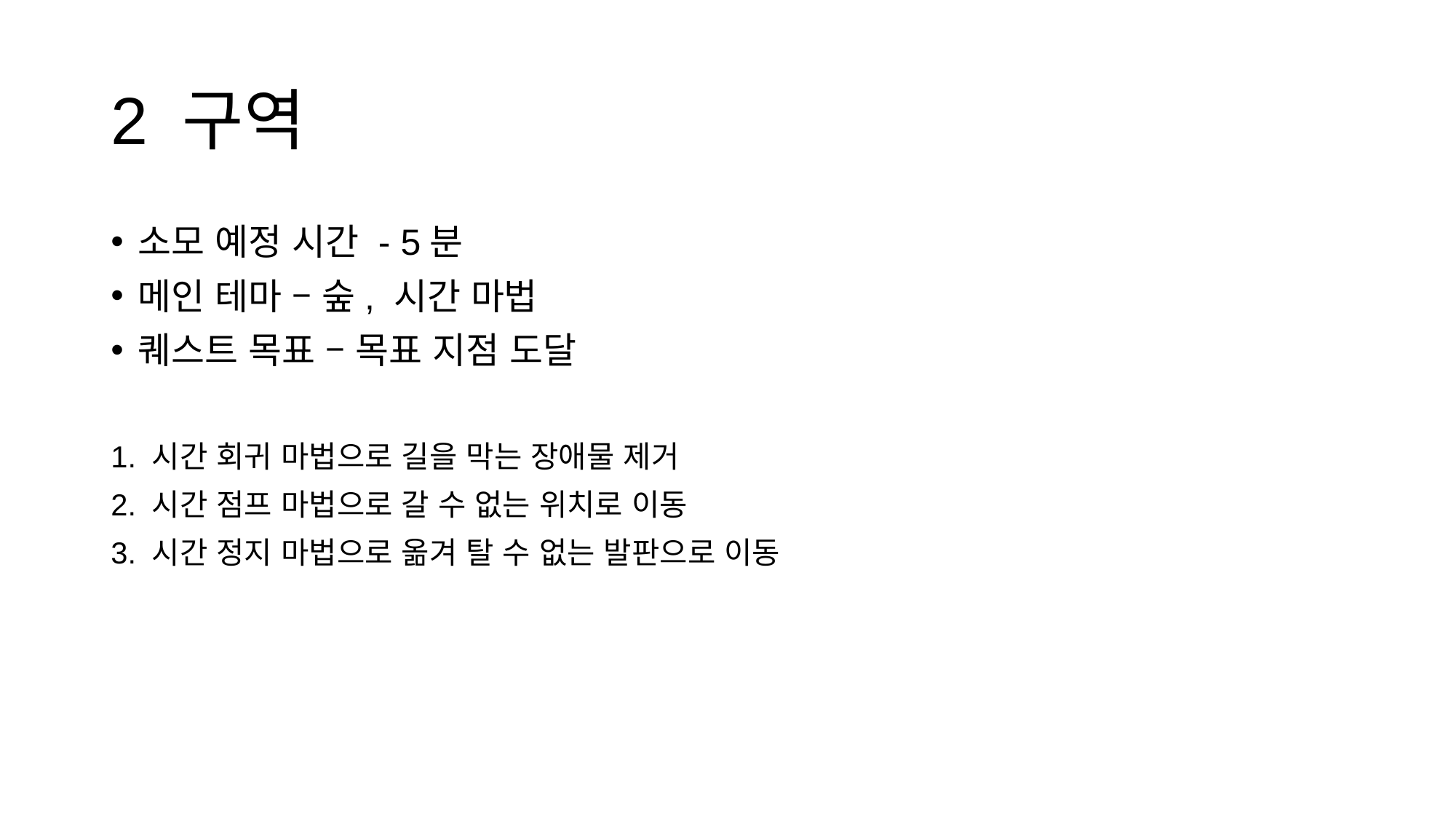

# 2 구역
소모 예정 시간 - 5분
메인 테마 – 숲, 시간 마법
퀘스트 목표 – 목표 지점 도달

1. 시간 회귀 마법으로 길을 막는 장애물 제거
2. 시간 점프 마법으로 갈 수 없는 위치로 이동
3. 시간 정지 마법으로 옮겨 탈 수 없는 발판으로 이동